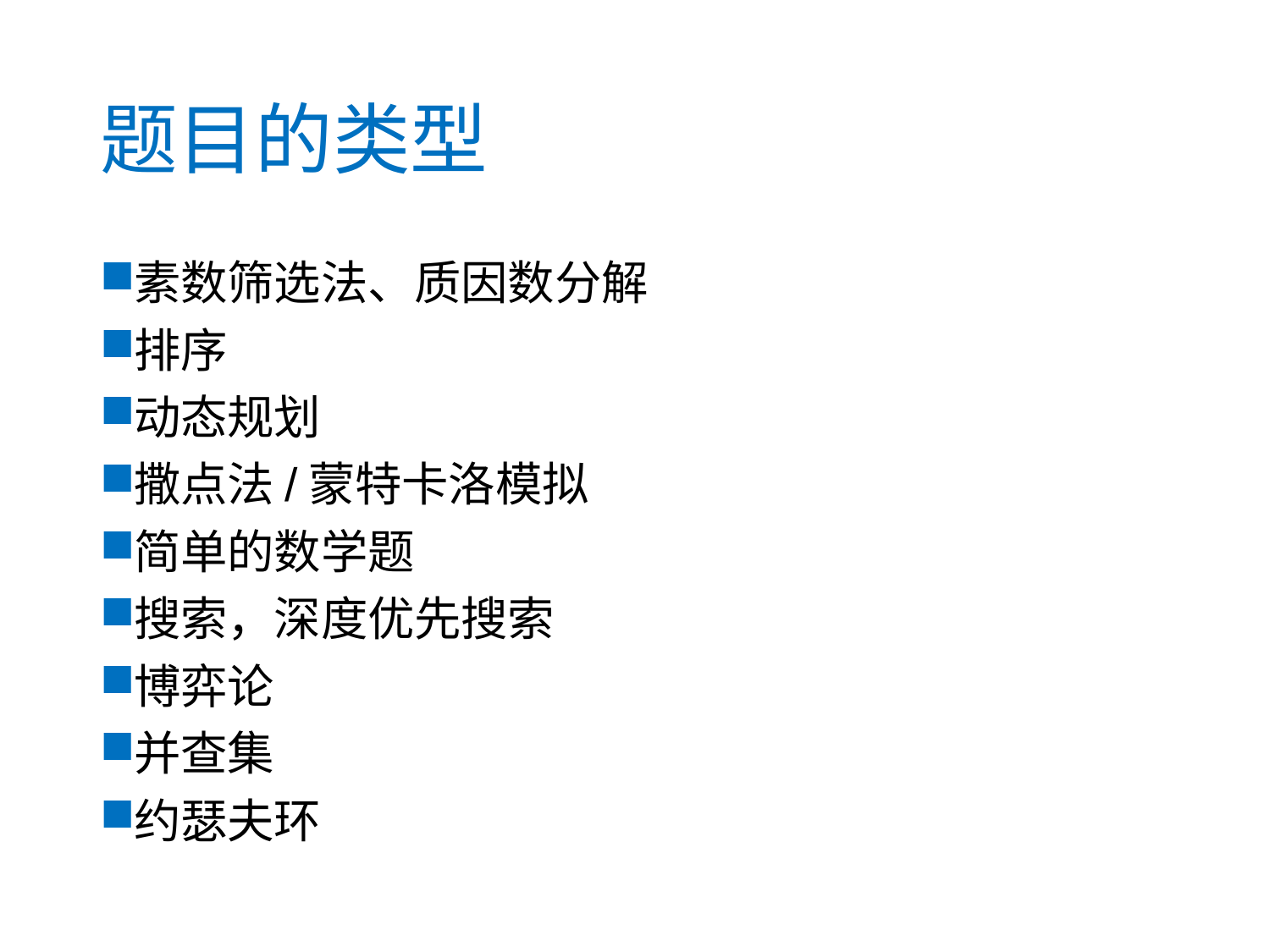

# 题目的类型
素数筛选法、质因数分解
排序
动态规划
撒点法/蒙特卡洛模拟
简单的数学题
搜索，深度优先搜索
博弈论
并查集
约瑟夫环